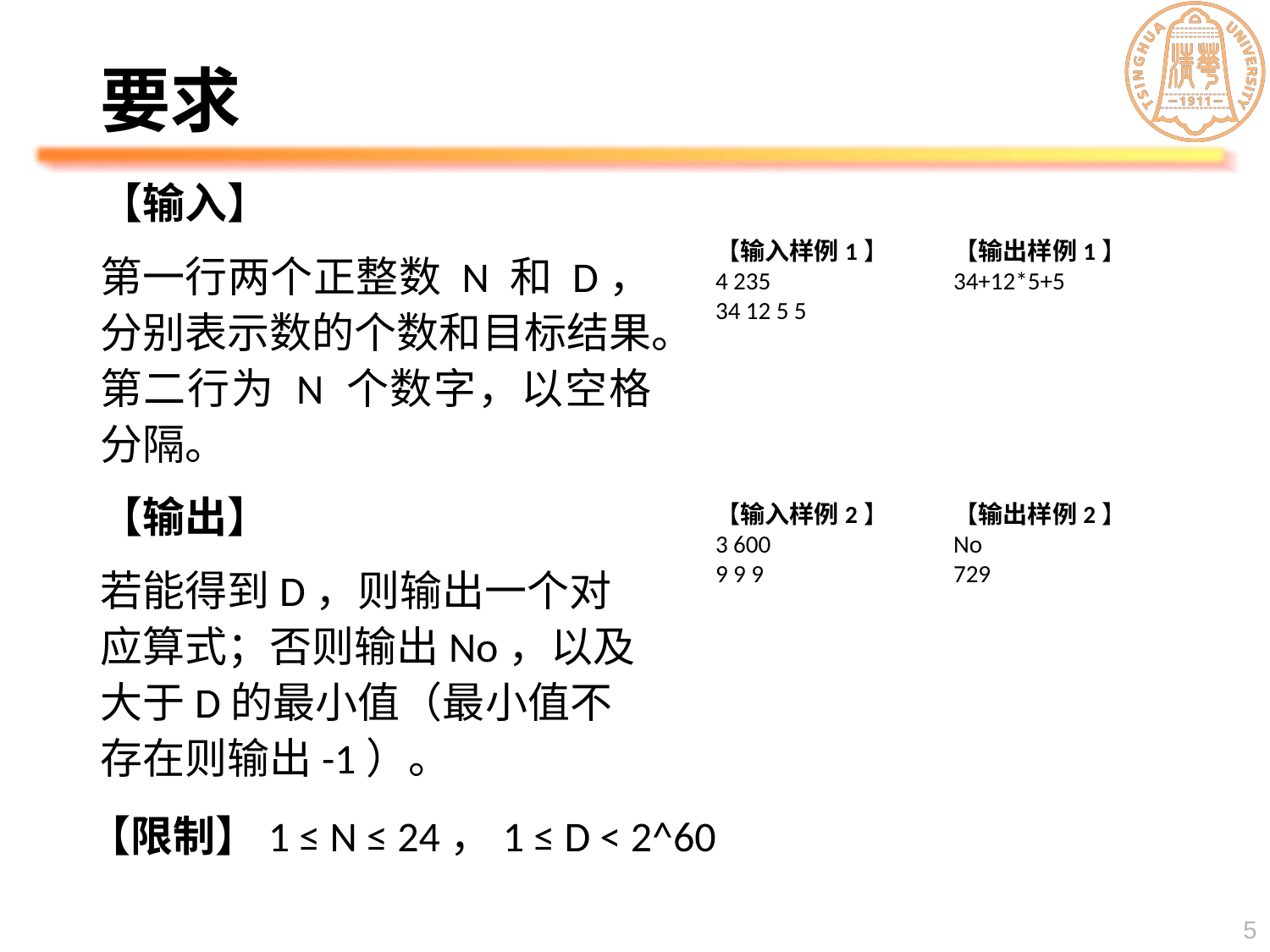

# 要求
【输入】
第一行两个正整数 N 和 D，分别表示数的个数和目标结果。第二行为 N 个数字，以空格分隔。
【输出】
若能得到D，则输出一个对应算式；否则输出No，以及大于D的最小值（最小值不存在则输出-1）。

【输入样例1】
4 235
34 12 5 5
【输出样例1】
34+12*5+5
【输入样例2】
3 600
9 9 9
【输出样例2】
No
729
【限制】1 ≤ N ≤ 24，1 ≤ D < 2^60
5